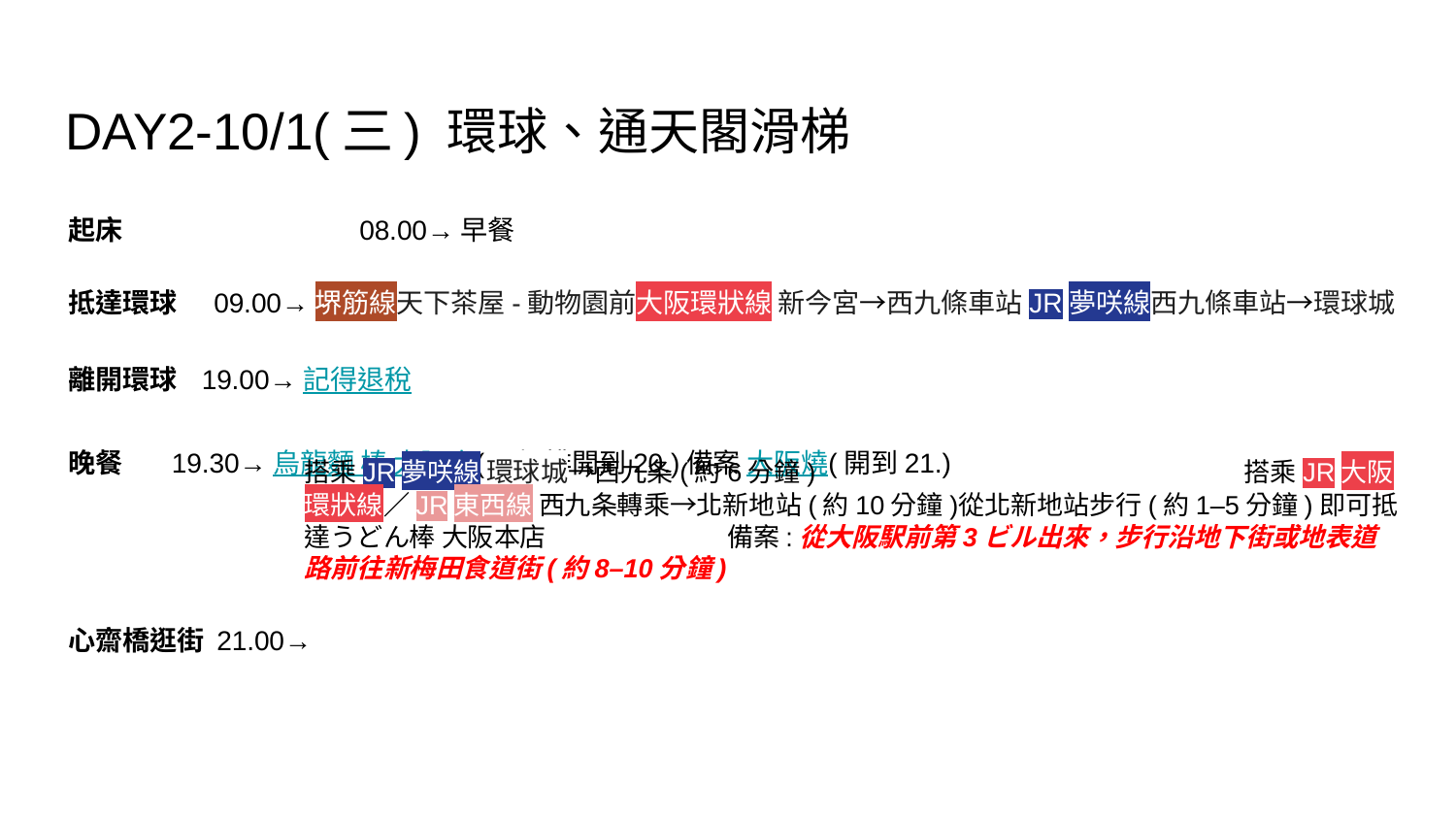

# DAY2-10/1(三) 環球、通天閣滑梯
起床		08.00→早餐
抵達環球	09.00→堺筋線天下茶屋-動物園前大阪環狀線 新今宮→西九條車站JR夢咲線西九條車站→環球城
離開環球   19.00→記得退稅
晚餐       19.30→烏龍麵 棒 大阪店(現場排開到20.)備案 大阪燒(開到21.)
心齋橋逛街 21.00→
搭乘JR夢咲線 環球城→西九条(約6分鐘)                                                          搭乘JR大阪環狀線／JR東西線 西九条轉乘→北新地站(約10分鐘)
從北新地站步行(約1–5分鐘)即可抵達うどん棒 大阪本店                               備案:從大阪駅前第3ビル出來，步行沿地下街或地表道路前往新梅田食道街(約8–10分鐘)